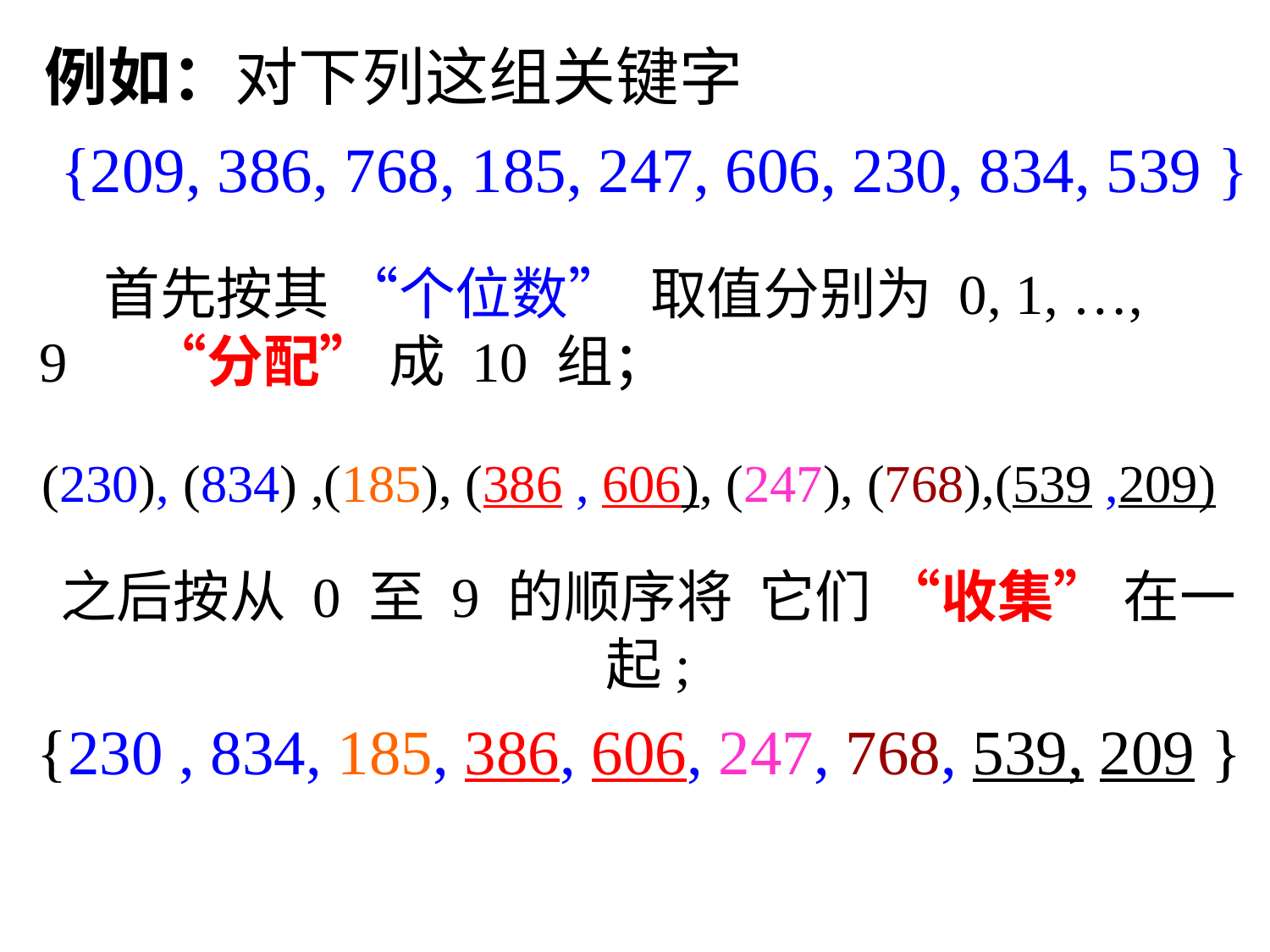

例如：对下列这组关键字
 {209, 386, 768, 185, 247, 606, 230, 834, 539 }
    首先按其 “个位数”  取值分别为 0, 1, …,  9　 “分配” 成 10 组；
(230), (834) ,(185), (386 , 606), (247), (768),(539 ,209)
之后按从 0 至 9 的顺序将  它们 “收集” 在一起;
 {230 , 834, 185, 386, 606, 247, 768, 539, 209 }